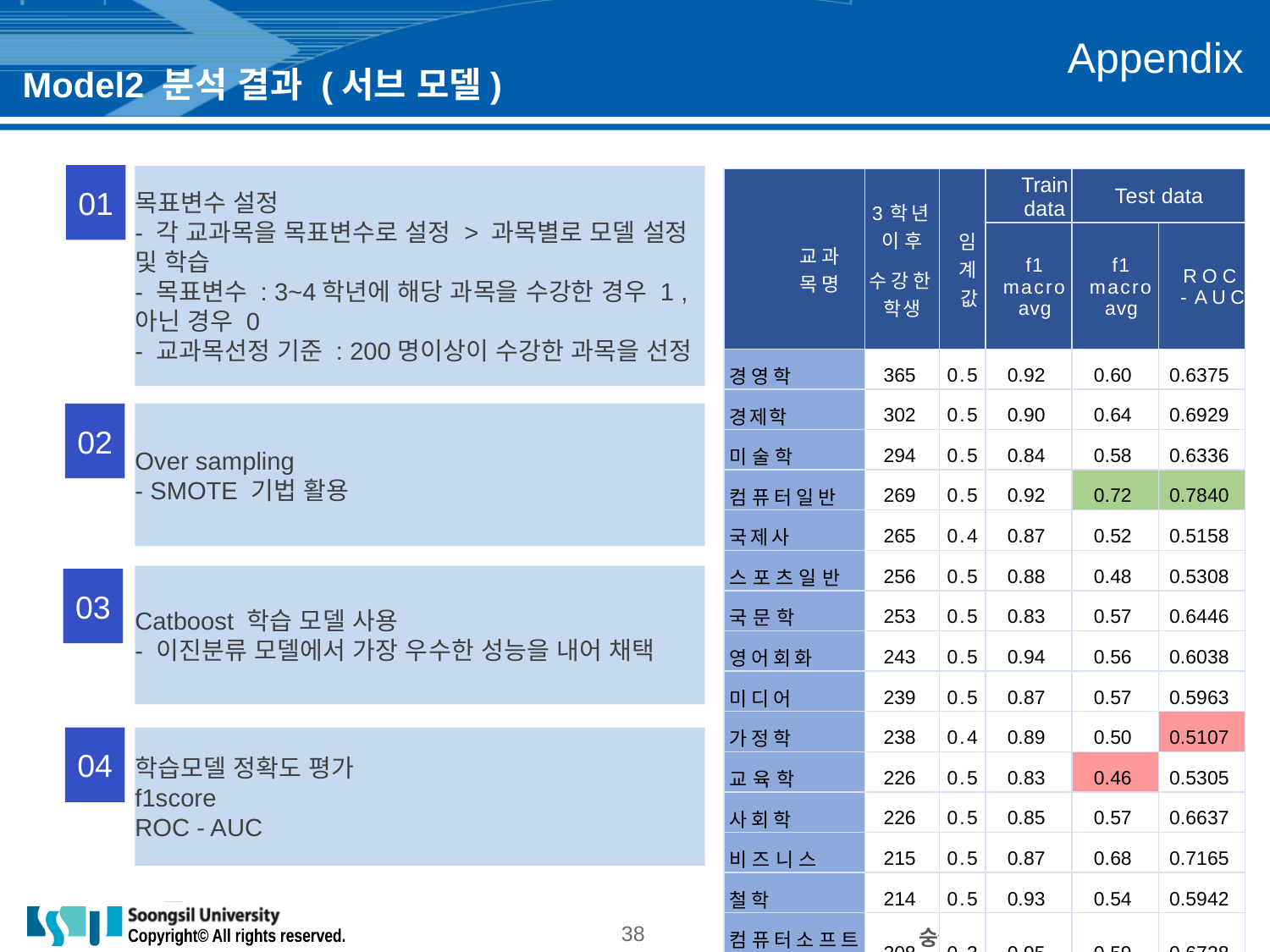

Appendix
Model2 분석 결과 (서브 모델)
01
목표변수 설정
- 각 교과목을 목표변수로 설정 > 과목별로 모델 설정 및 학습
- 목표변수 : 3~4학년에 해당 과목을 수강한 경우 1 , 아닌 경우 0
- 교과목선정 기준 : 200명이상이 수강한 과목을 선정
| 교과목명 | 3학년 이후 수강한 학생 | 임계값 | Train data | Test data |  |
| --- | --- | --- | --- | --- | --- |
|  |  |  | f1 macro avg | f1 macro avg | ROC - AUC |
| 경영학 | 365 | 0.5 | 0.92 | 0.60 | 0.6375 |
| 경제학 | 302 | 0.5 | 0.90 | 0.64 | 0.6929 |
| 미술학 | 294 | 0.5 | 0.84 | 0.58 | 0.6336 |
| 컴퓨터일반 | 269 | 0.5 | 0.92 | 0.72 | 0.7840 |
| 국제사 | 265 | 0.4 | 0.87 | 0.52 | 0.5158 |
| 스포츠일반 | 256 | 0.5 | 0.88 | 0.48 | 0.5308 |
| 국문학 | 253 | 0.5 | 0.83 | 0.57 | 0.6446 |
| 영어회화 | 243 | 0.5 | 0.94 | 0.56 | 0.6038 |
| 미디어 | 239 | 0.5 | 0.87 | 0.57 | 0.5963 |
| 가정학 | 238 | 0.4 | 0.89 | 0.50 | 0.5107 |
| 교육학 | 226 | 0.5 | 0.83 | 0.46 | 0.5305 |
| 사회학 | 226 | 0.5 | 0.85 | 0.57 | 0.6637 |
| 비즈니스 | 215 | 0.5 | 0.87 | 0.68 | 0.7165 |
| 철학 | 214 | 0.5 | 0.93 | 0.54 | 0.5942 |
| 컴퓨터소프트웨어 | 208 | 0.3 | 0.95 | 0.59 | 0.6728 |
Over sampling
- SMOTE 기법 활용
02
Catboost 학습 모델 사용
- 이진분류 모델에서 가장 우수한 성능을 내어 채택
03
학습모델 정확도 평가
f1score
ROC - AUC
04